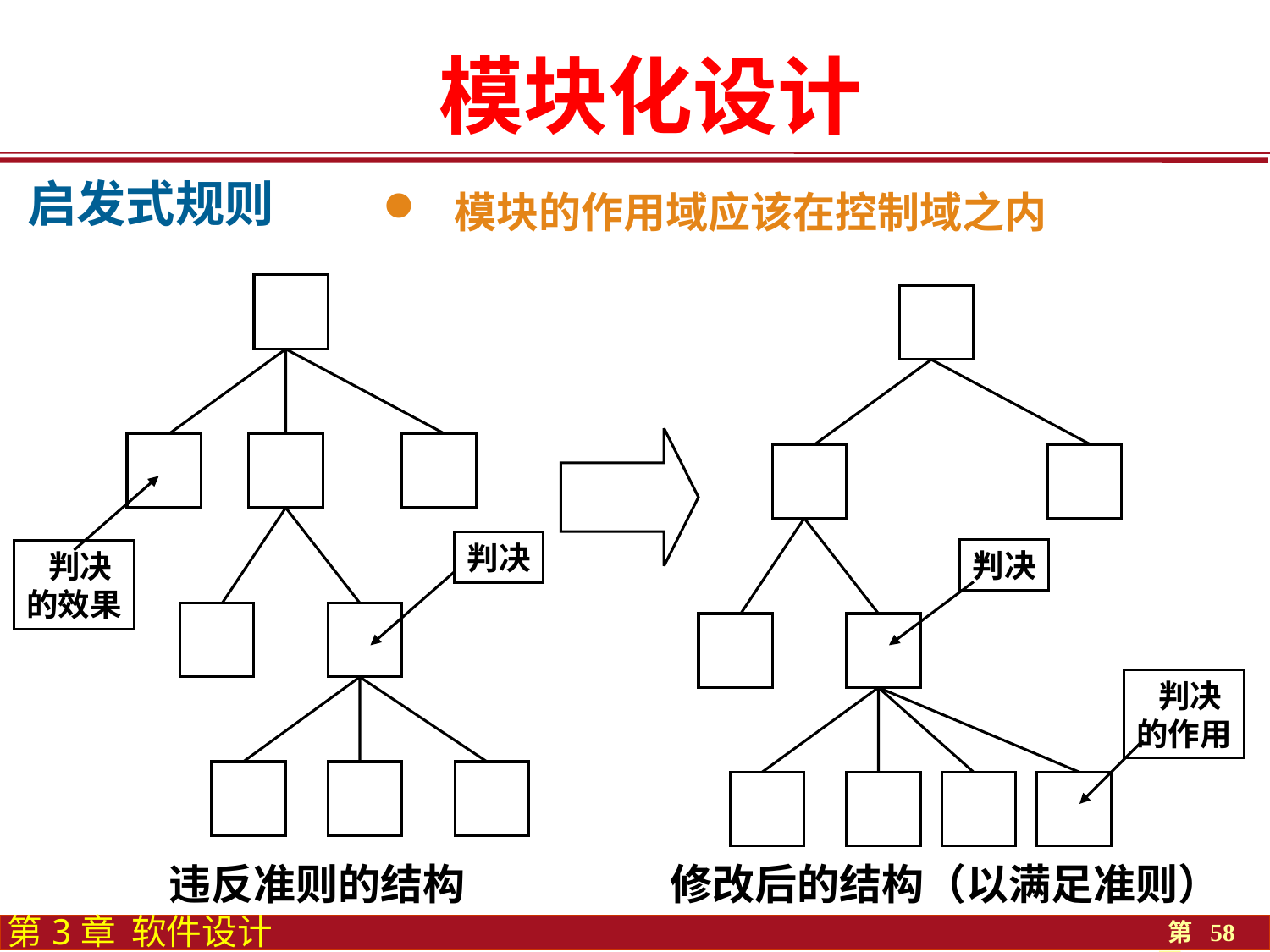

模块化设计
启发式规则
  模块的作用域应该在控制域之内

判决
  判决
的效果

判决

  判决
的作用
违反准则的结构
修改后的结构（以满足准则）